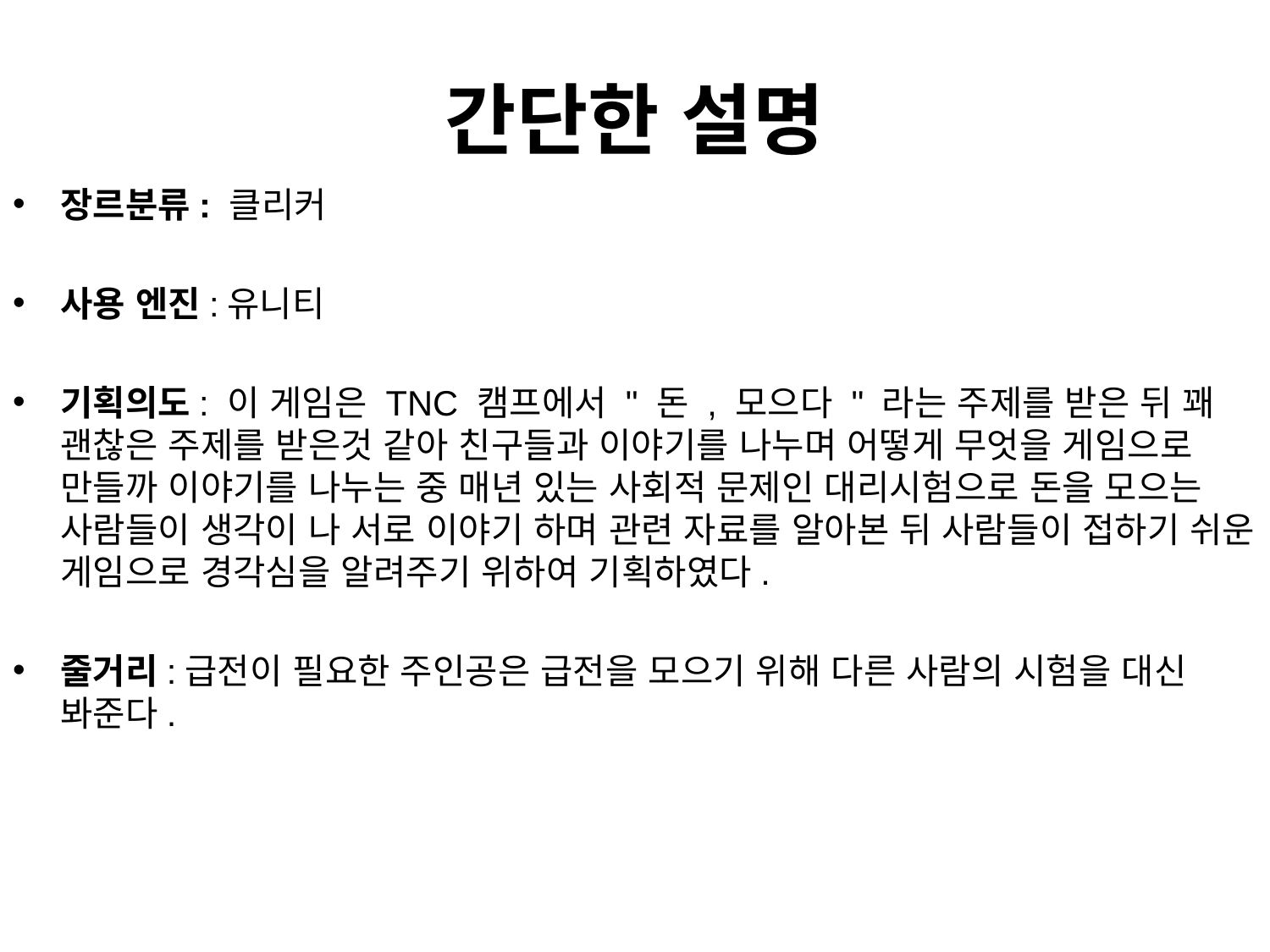

# 간단한 설명
장르분류: 클리커

사용 엔진:유니티

기획의도: 이 게임은 TNC 캠프에서 " 돈 , 모으다 " 라는 주제를 받은 뒤 꽤 괜찮은 주제를 받은것 같아 친구들과 이야기를 나누며 어떻게 무엇을 게임으로 만들까 이야기를 나누는 중 매년 있는 사회적 문제인 대리시험으로 돈을 모으는 사람들이 생각이 나 서로 이야기 하며 관련 자료를 알아본 뒤 사람들이 접하기 쉬운 게임으로 경각심을 알려주기 위하여 기획하였다.

줄거리:급전이 필요한 주인공은 급전을 모으기 위해 다른 사람의 시험을 대신 봐준다.